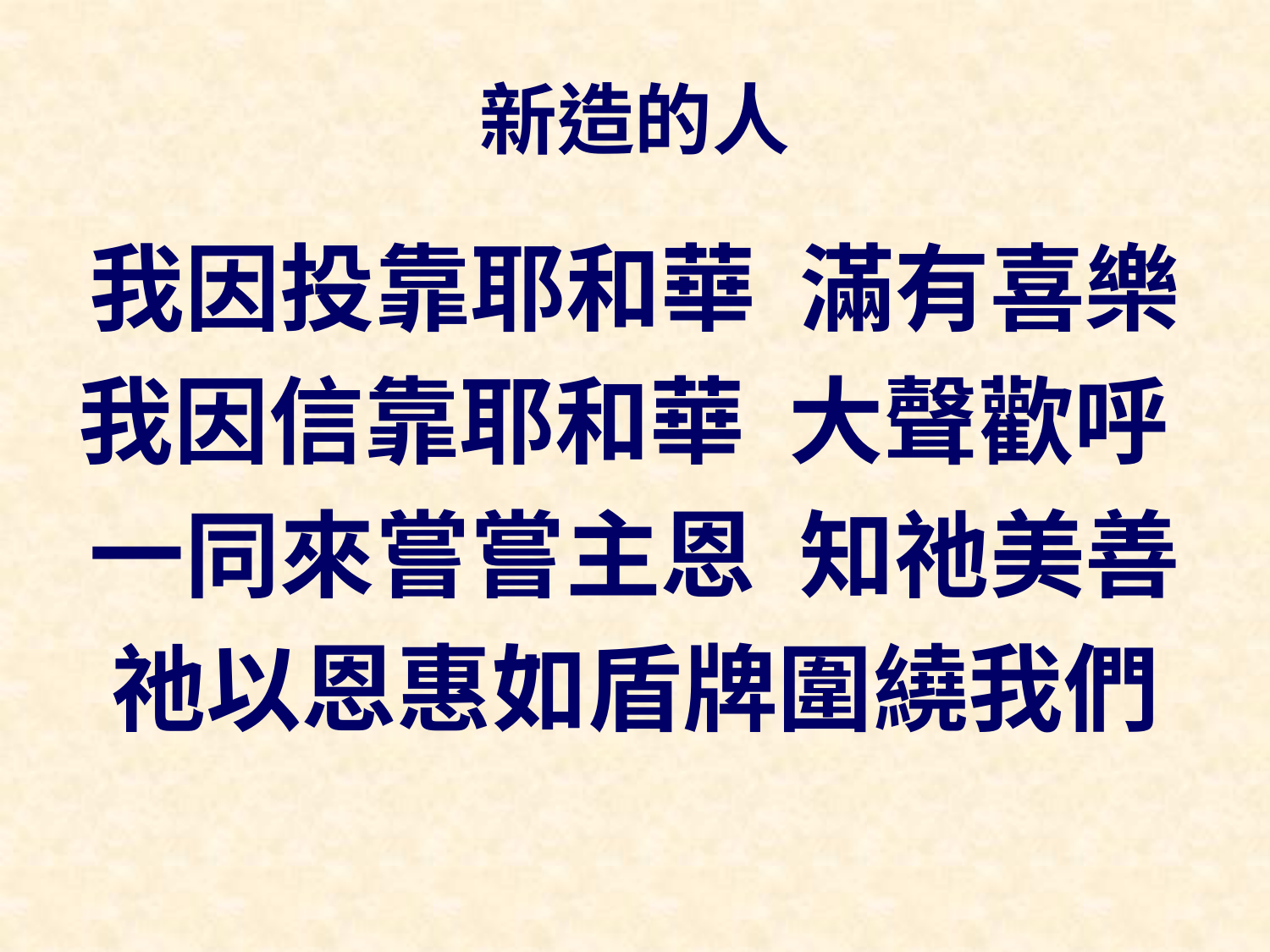

# 新造的人
我因投靠耶和華  滿有喜樂
我因信靠耶和華  大聲歡呼
一同來嘗嘗主恩  知祂美善
祂以恩惠如盾牌圍繞我們